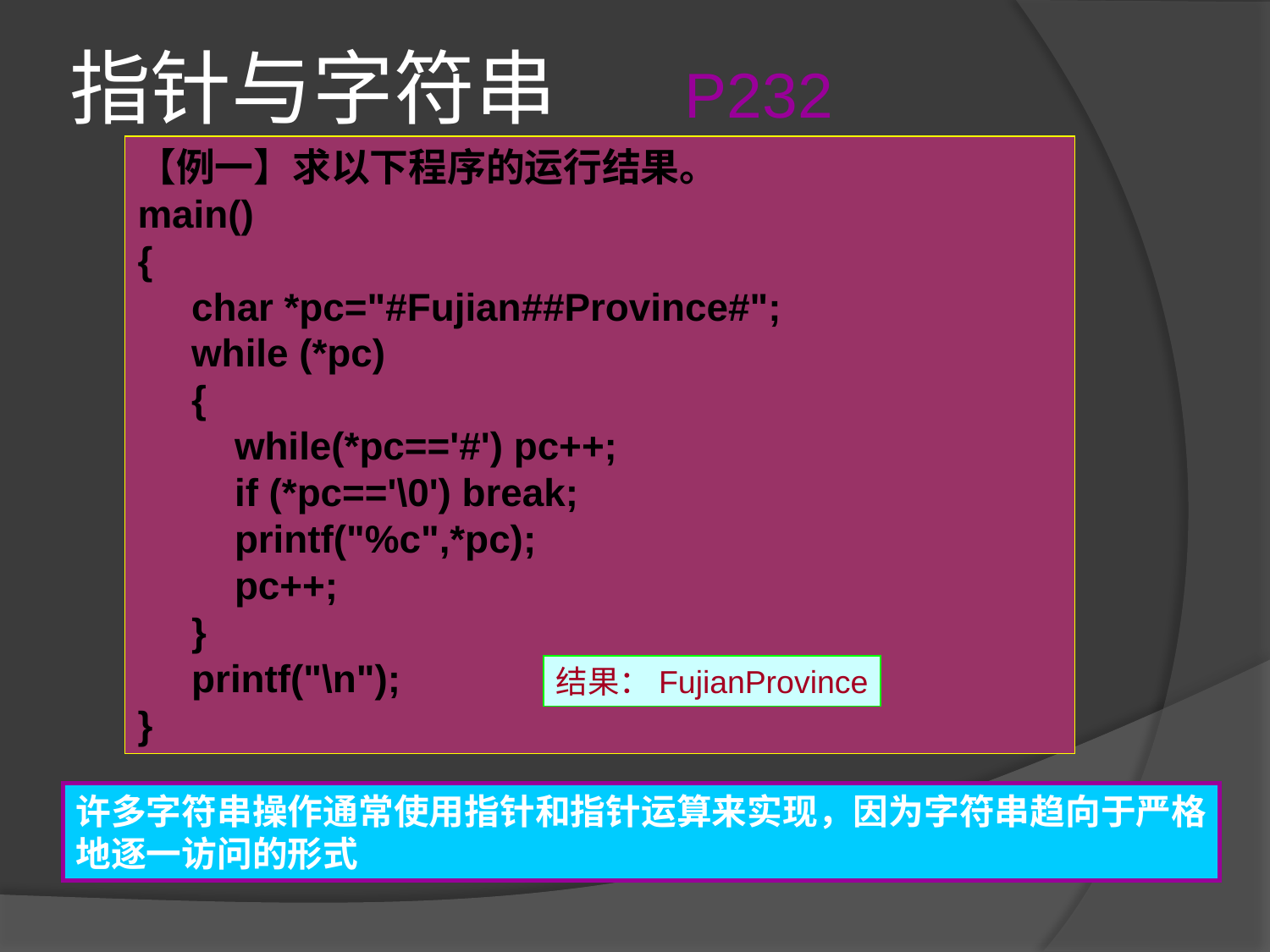

# 指针与字符串      P232
【例一】求以下程序的运行结果。
main()
{
     char *pc="#Fujian##Province#";
     while (*pc)
     {
         while(*pc=='#') pc++;
         if (*pc=='\0') break;
         printf("%c",*pc);
         pc++;
     }
     printf("\n");
}
结果：FujianProvince
许多字符串操作通常使用指针和指针运算来实现，因为字符串趋向于严格
地逐一访问的形式